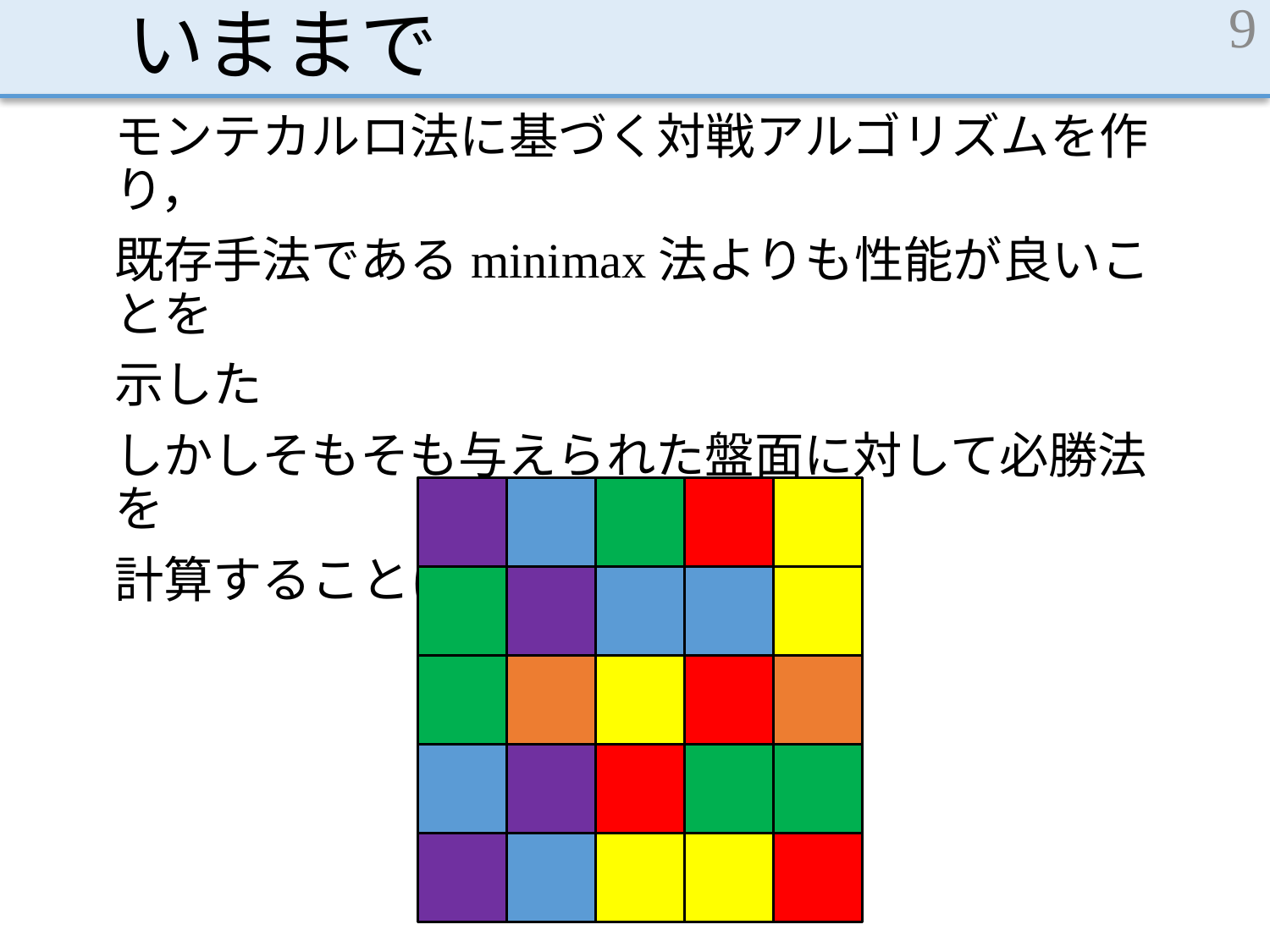

# いままで
9
モンテカルロ法に基づく対戦アルゴリズムを作り，
既存手法であるminimax法よりも性能が良いことを
示した
しかしそもそも与えられた盤面に対して必勝法を
計算することはできないのか？
図とアニメーション